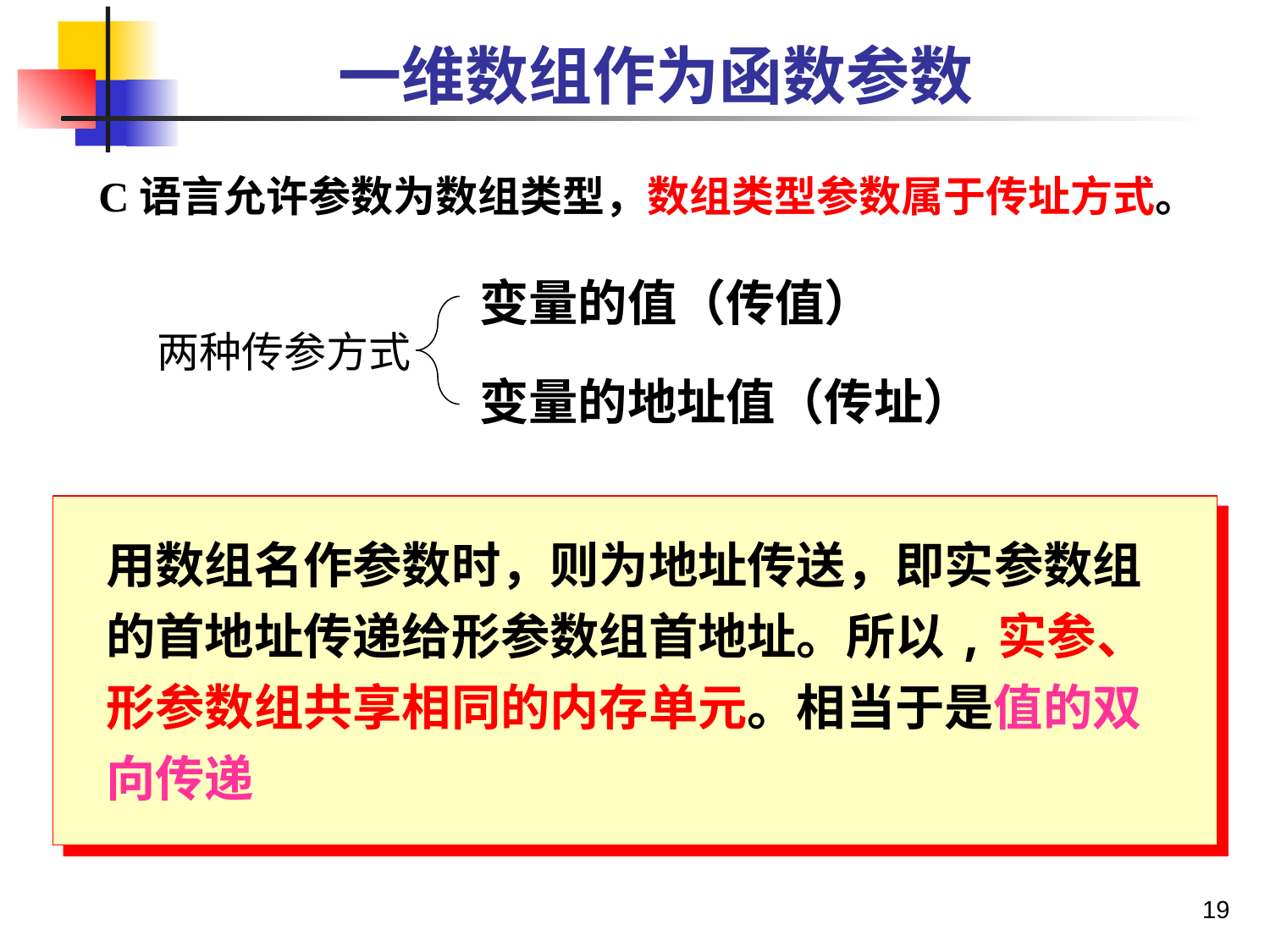

一维数组作为函数参数
C语言允许参数为数组类型，数组类型参数属于传址方式。
变量的值（传值）
变量的地址值（传址）

两种传参方式

用数组名作参数时，则为地址传送，即实参数组的首地址传递给形参数组首地址。所以,实参、形参数组共享相同的内存单元。相当于是值的双向传递
19